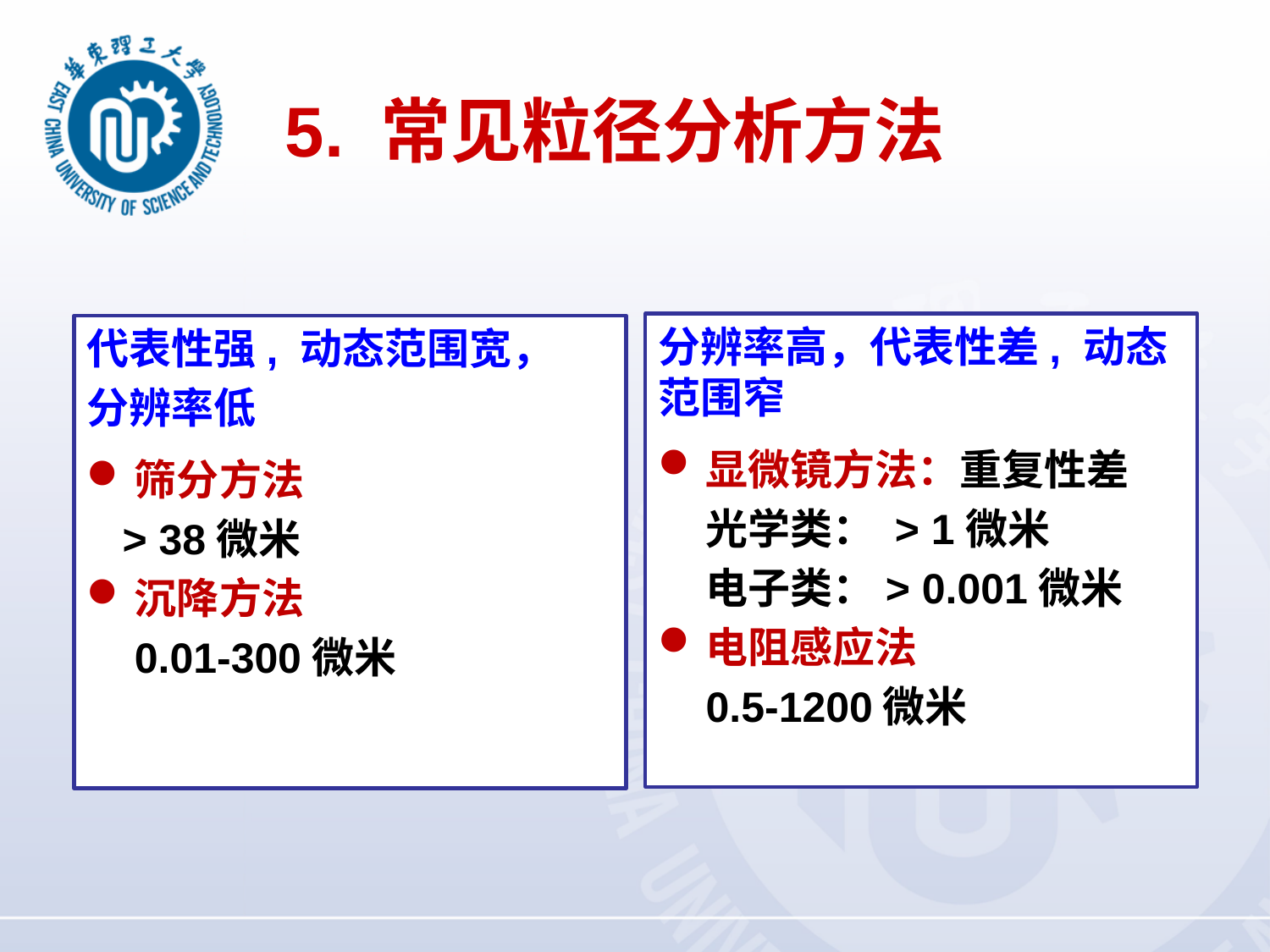

5. 常见粒径分析方法
分辨率高，代表性差, 动态范围窄
显微镜方法：重复性差
	光学类： > 1微米
	电子类：> 0.001微米
电阻感应法
	0.5-1200微米

代表性强, 动态范围宽，
分辨率低
筛分方法
   > 38微米
沉降方法
	0.01-300微米